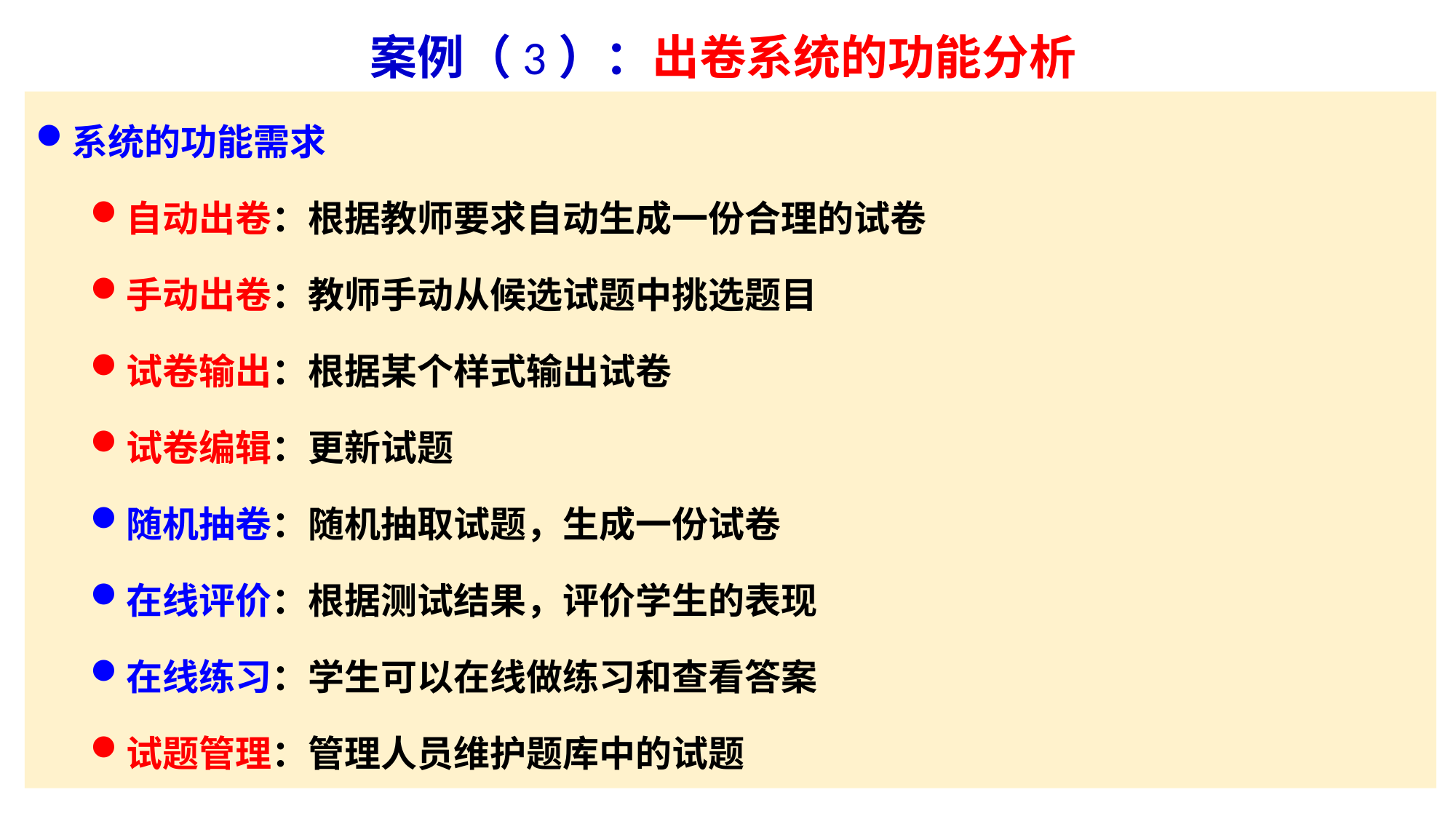

# 案例（3）：出卷系统的功能分析
系统的功能需求
自动出卷：根据教师要求自动生成一份合理的试卷
手动出卷：教师手动从候选试题中挑选题目
试卷输出：根据某个样式输出试卷
试卷编辑：更新试题
随机抽卷：随机抽取试题，生成一份试卷
在线评价：根据测试结果，评价学生的表现
在线练习：学生可以在线做练习和查看答案
试题管理：管理人员维护题库中的试题